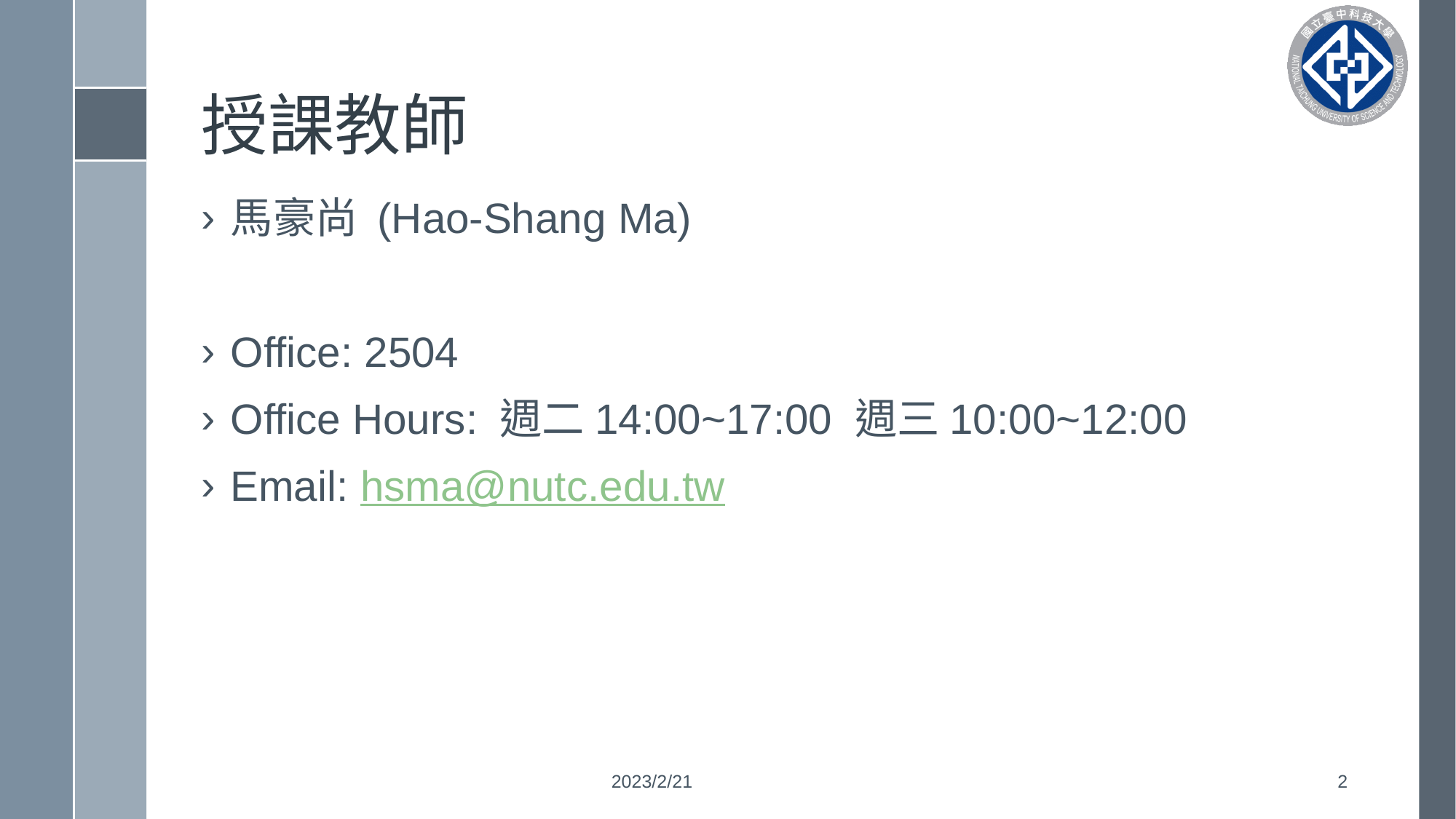

# 授課教師
馬豪尚 (Hao-Shang Ma)

Office: 2504
Office Hours: 週二14:00~17:00 週三10:00~12:00
Email: hsma@nutc.edu.tw

2023/2/21
2